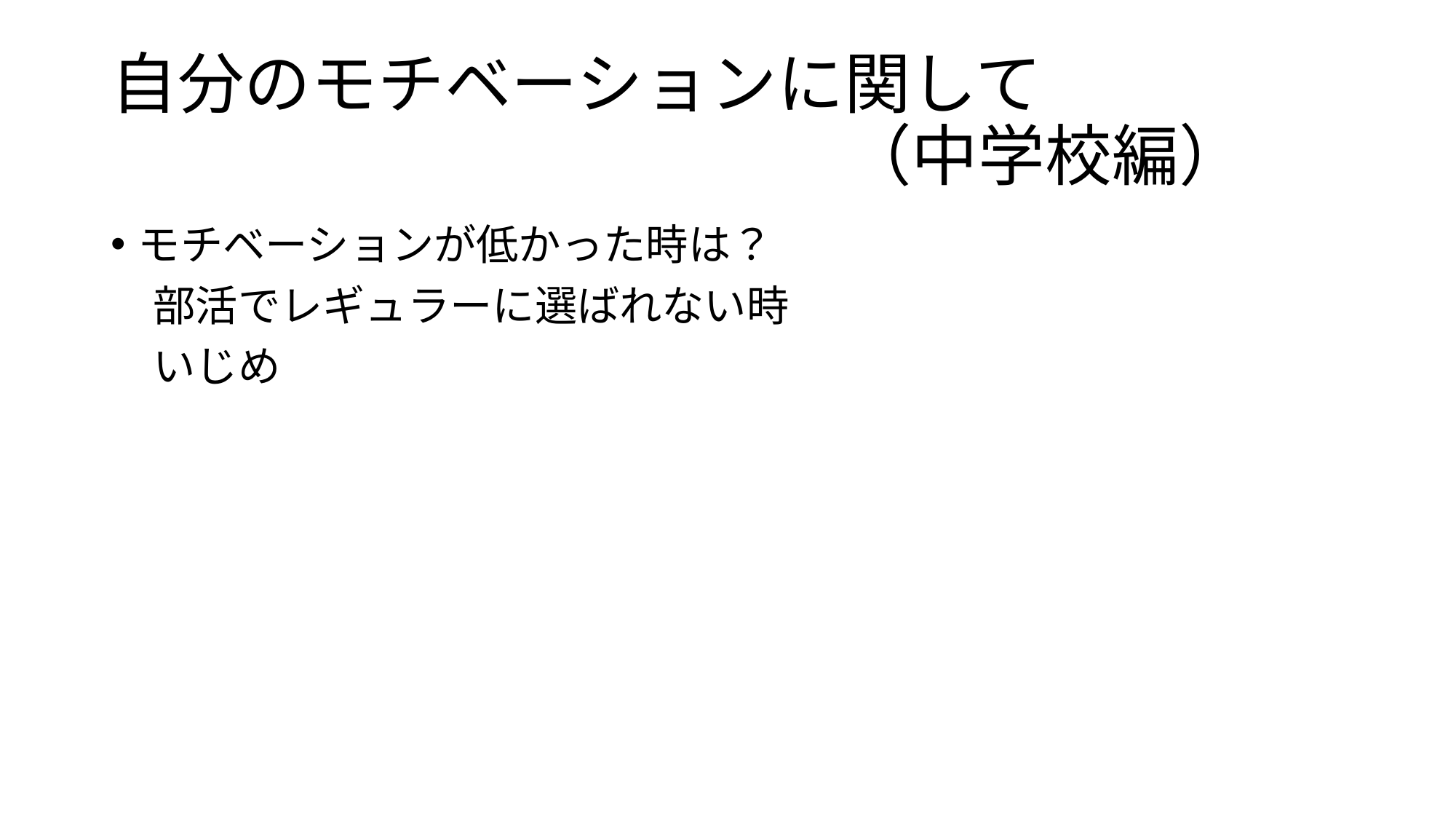

# 自分のモチベーションに関して 　　　　　　　　　　　（中学校編）
モチベーションが低かった時は？
　部活でレギュラーに選ばれない時
　いじめ